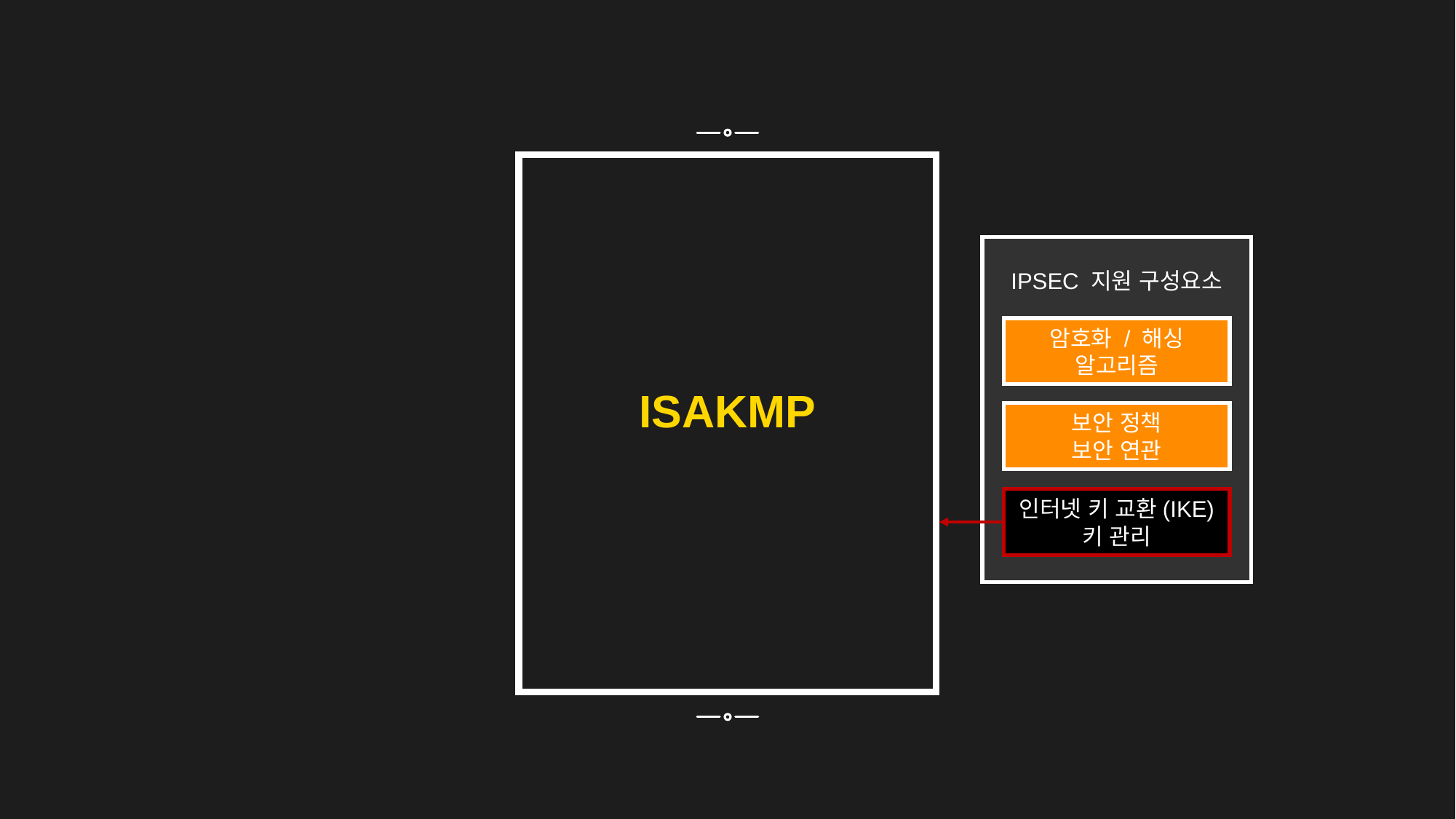

IPSEC 지원 구성요소
암호화 / 해싱
알고리즘
보안 정책
보안 연관
인터넷 키 교환(IKE)
키 관리
ISAKMP